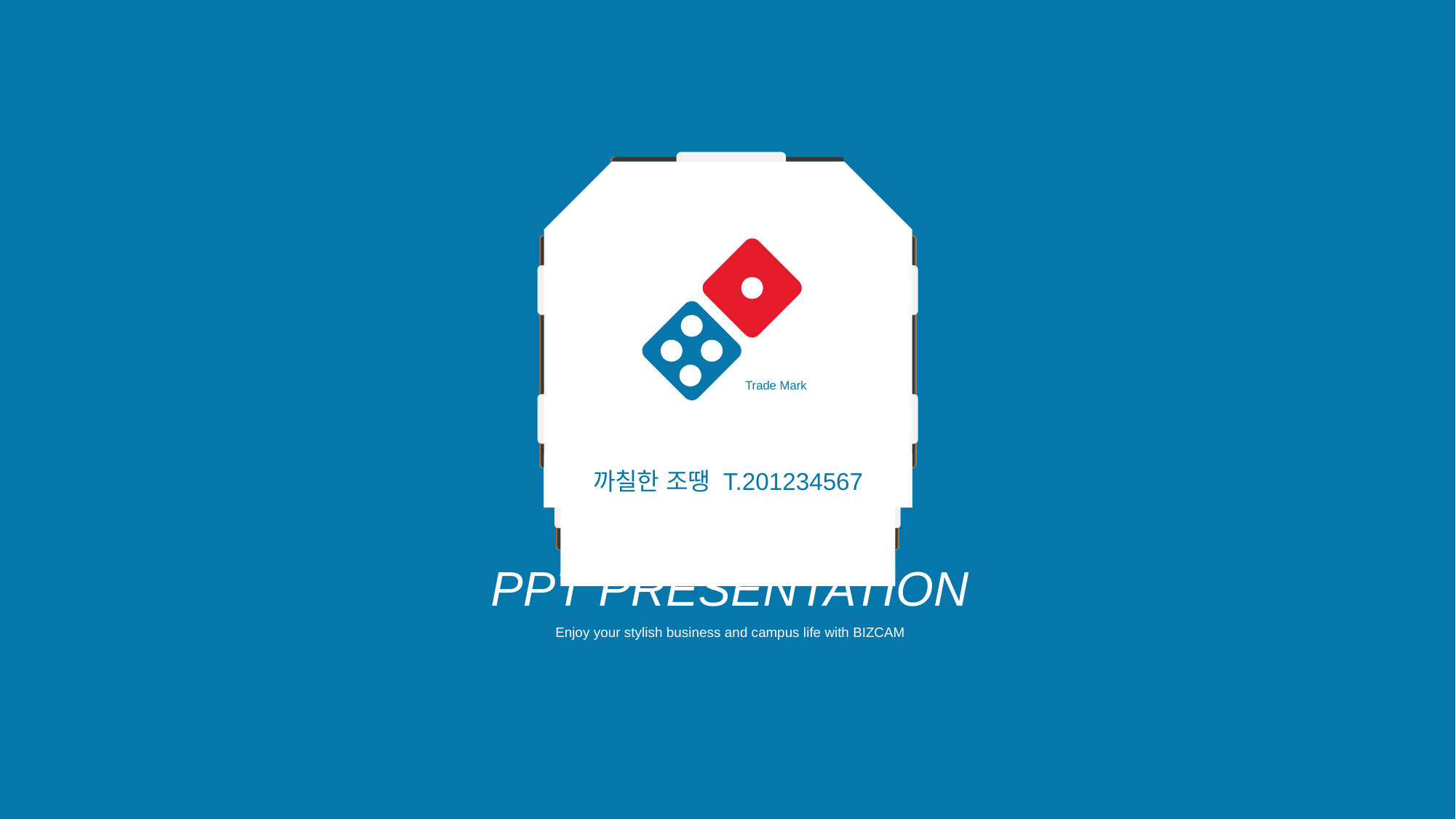

Trade Mark
까칠한 조땡 T.201234567

Trade Mark
까칠한 조땡 T.201234567
PPT PRESENTATION
Enjoy your stylish business and campus life with BIZCAM